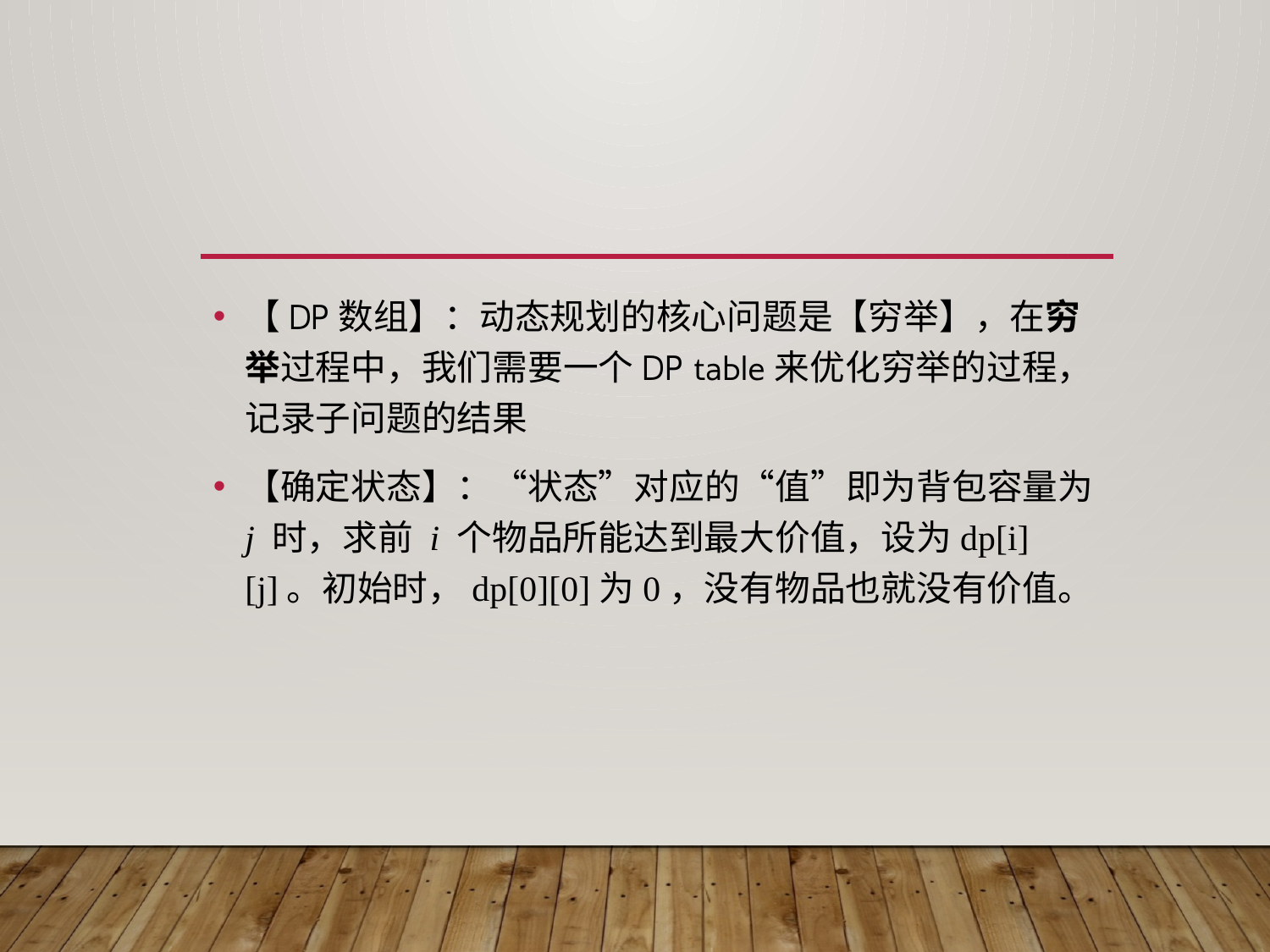

#
【DP数组】：动态规划的核心问题是【穷举】，在穷举过程中，我们需要一个DP table来优化穷举的过程，记录子问题的结果
【确定状态】：“状态”对应的“值”即为背包容量为 j 时，求前 i 个物品所能达到最大价值，设为dp[i][j]。初始时，dp[0][0]为0，没有物品也就没有价值。